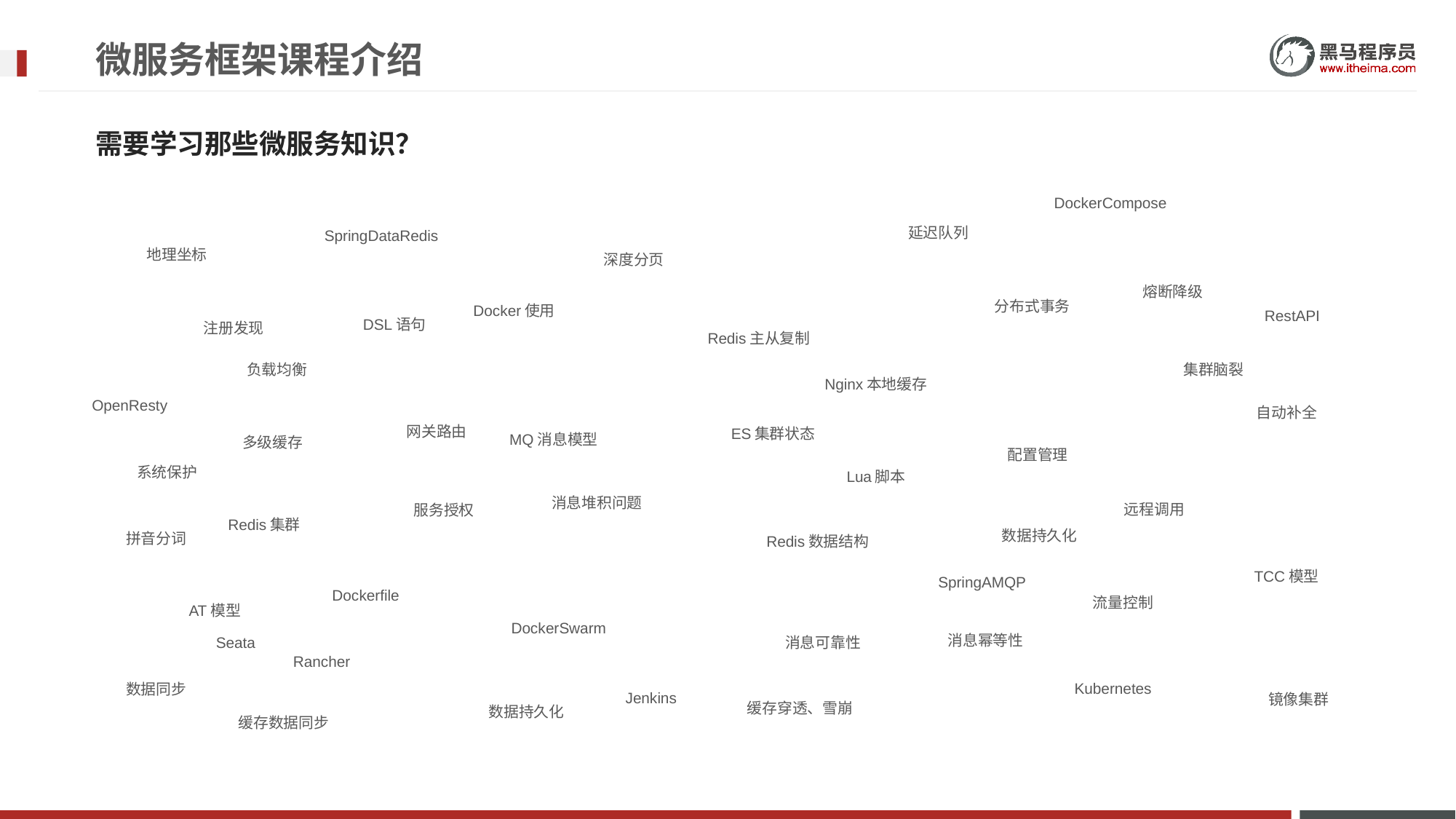

# 微服务框架课程介绍
需要学习那些微服务知识？
DockerCompose
延迟队列
SpringDataRedis
地理坐标
深度分页
熔断降级
分布式事务
Docker使用
RestAPI
DSL语句
注册发现
Redis主从复制
负载均衡
集群脑裂
Nginx本地缓存
OpenResty
自动补全
网关路由
ES集群状态
MQ消息模型
多级缓存
配置管理
系统保护
Lua脚本
消息堆积问题
远程调用
服务授权
Redis集群
数据持久化
拼音分词
Redis数据结构
TCC模型
SpringAMQP
Dockerfile
流量控制
AT模型
DockerSwarm
消息幂等性
Seata
消息可靠性
Rancher
Kubernetes
数据同步
Jenkins
镜像集群
缓存穿透、雪崩
数据持久化
缓存数据同步